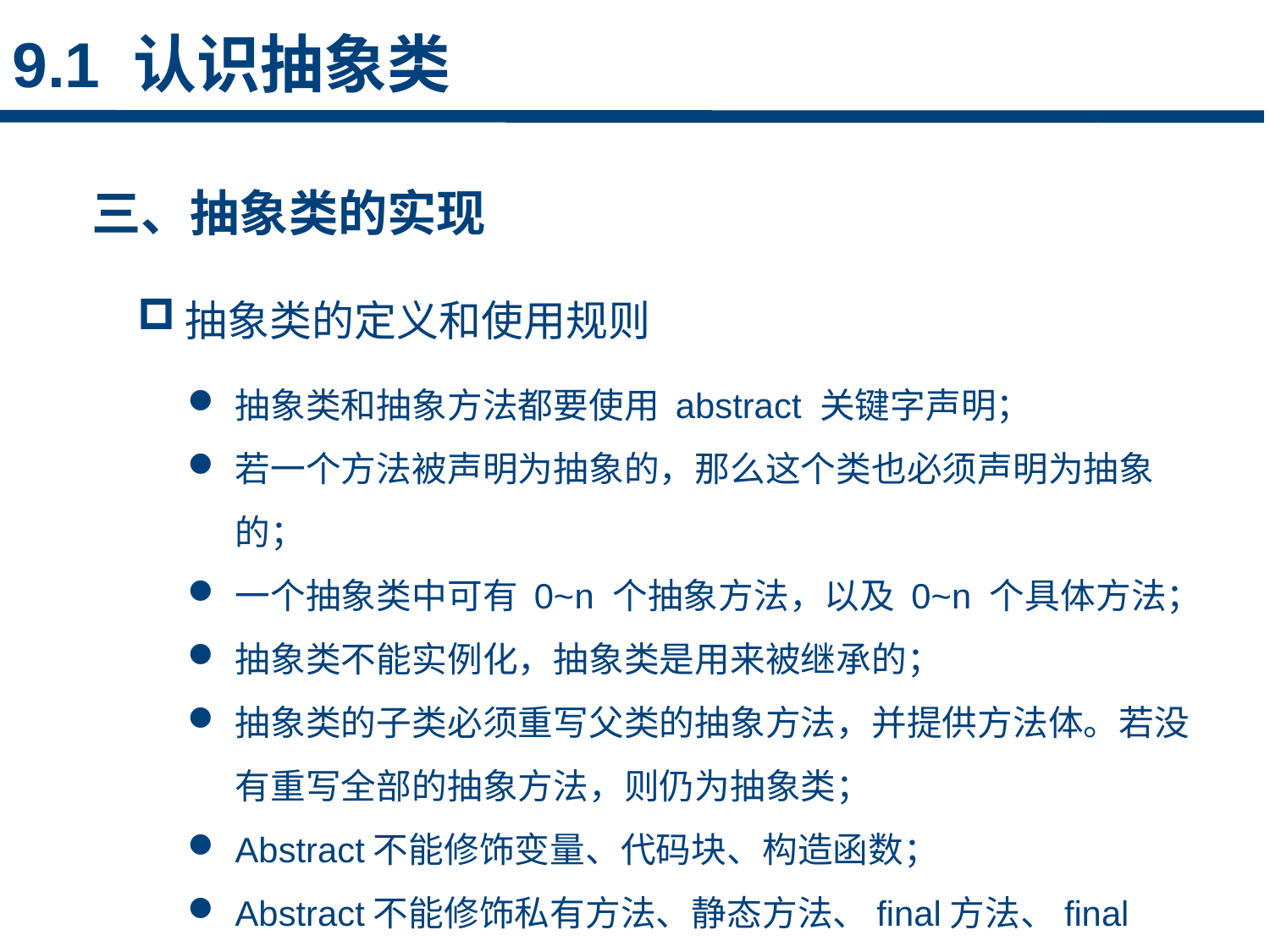

9.1 认识抽象类
三、抽象类的实现
抽象类的定义和使用规则
点击添加文本
抽象类和抽象方法都要使用 abstract 关键字声明；
若一个方法被声明为抽象的，那么这个类也必须声明为抽象的；
一个抽象类中可有 0~n 个抽象方法，以及 0~n 个具体方法；
抽象类不能实例化，抽象类是用来被继承的；
抽象类的子类必须重写父类的抽象方法，并提供方法体。若没有重写全部的抽象方法，则仍为抽象类；
Abstract不能修饰变量、代码块、构造函数；
Abstract不能修饰私有方法、静态方法、final方法、final类；
点击添加文本
点击添加文本
点击添加文本